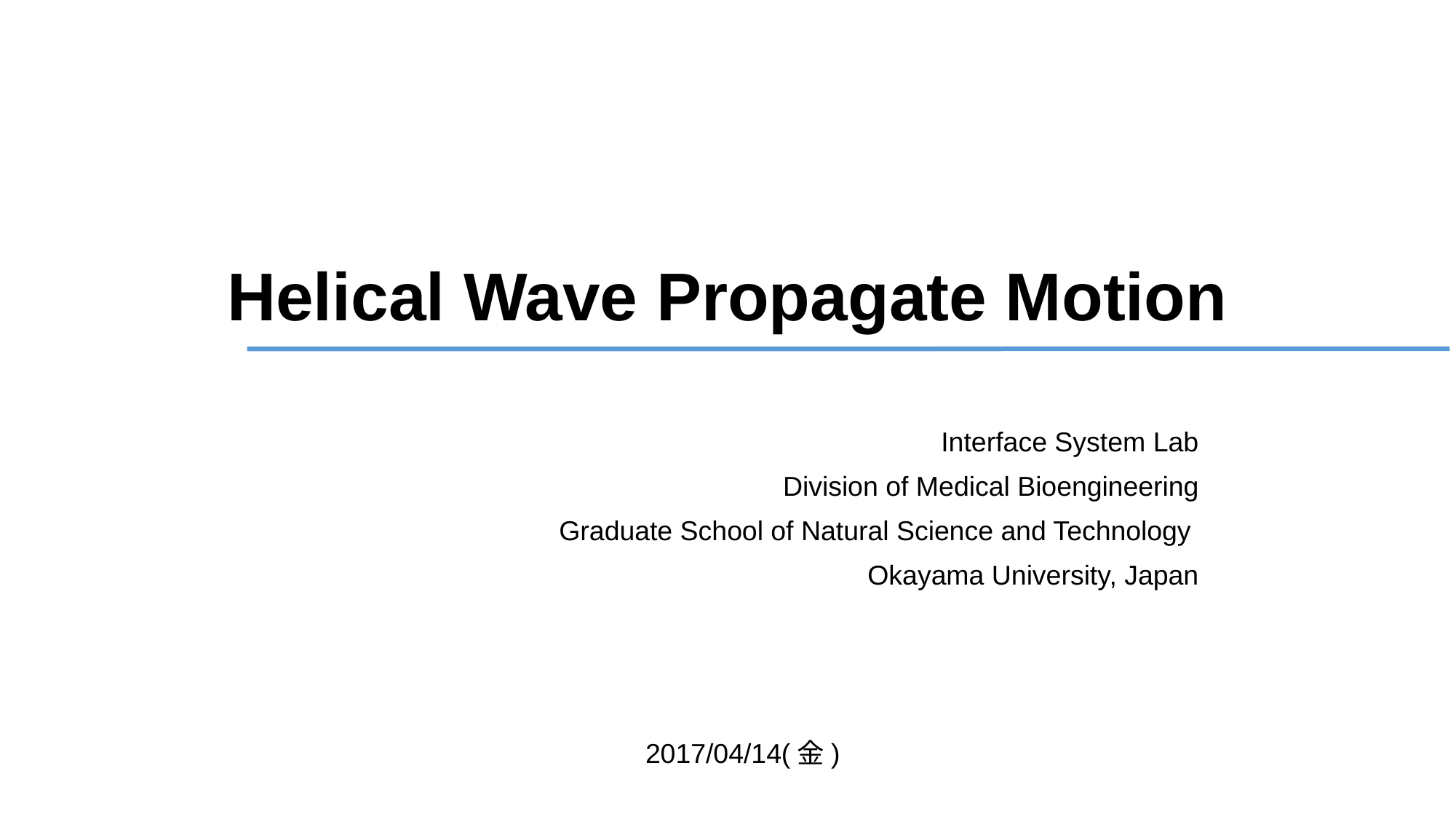

# Helical Wave Propagate Motion
Interface System Lab
Division of Medical Bioengineering
Graduate School of Natural Science and Technology
Okayama University, Japan

2017/04/14(金)